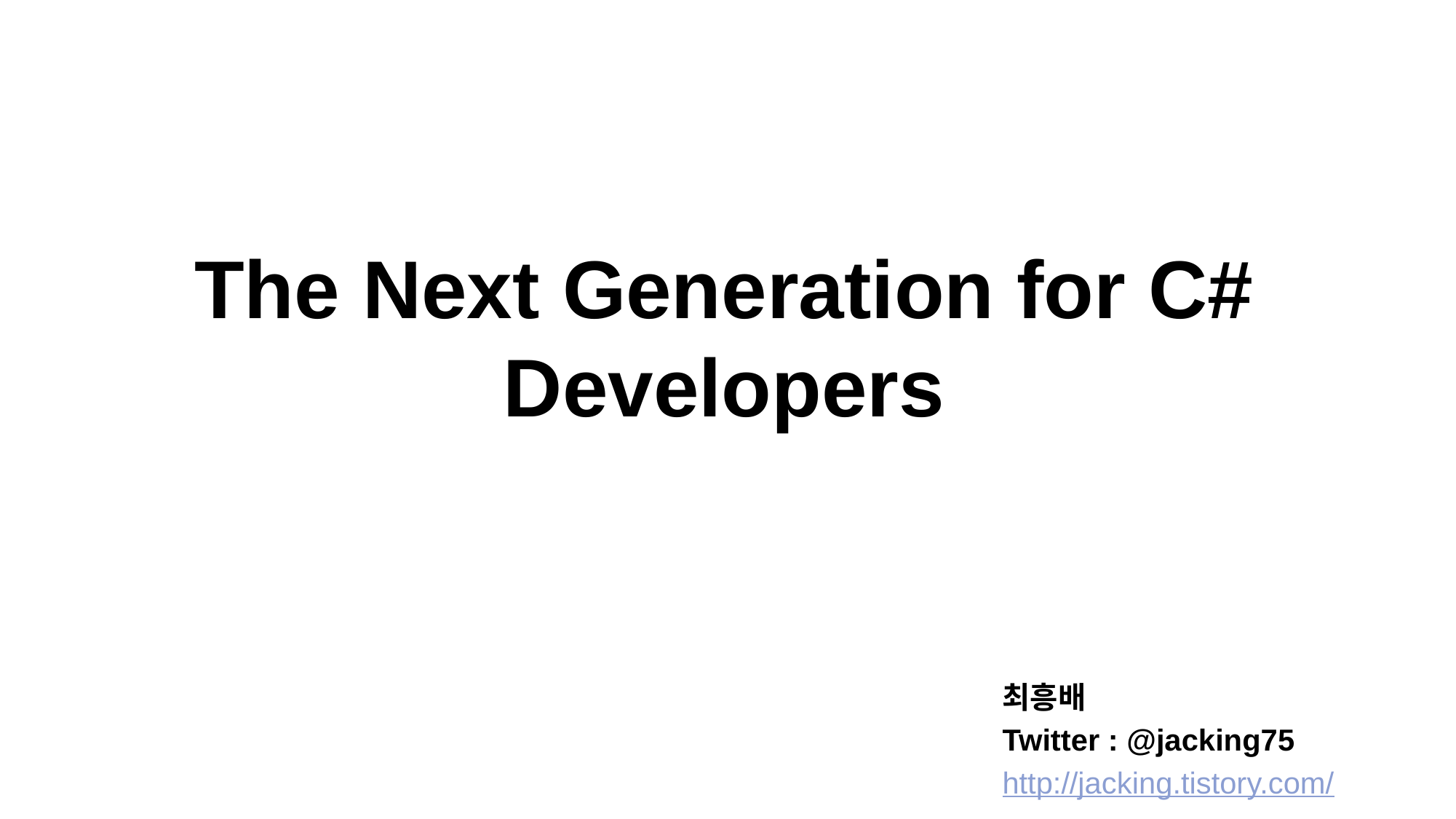

The Next Generation for C# Developers
최흥배
Twitter : @jacking75
http://jacking.tistory.com/